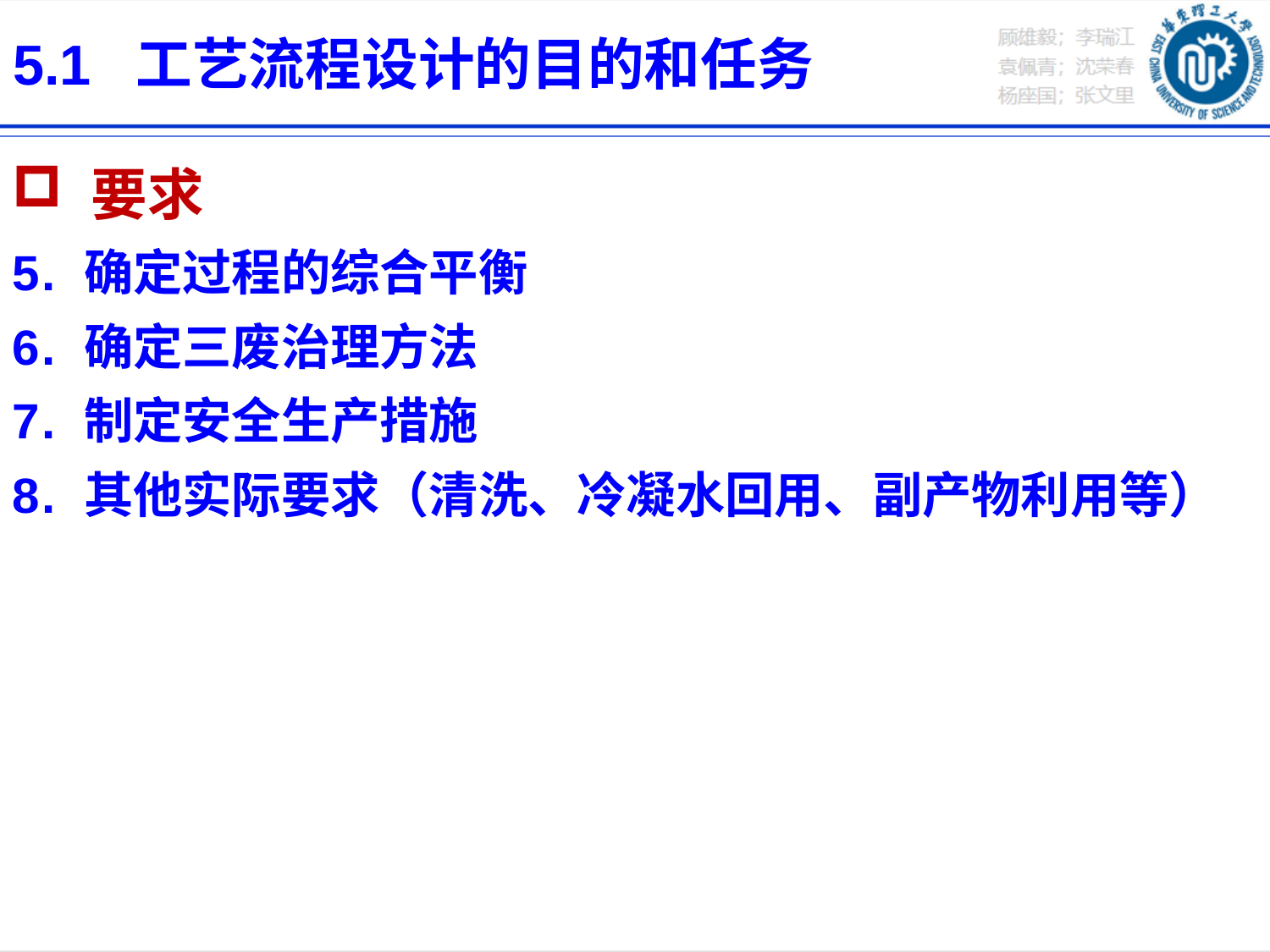

5.1  工艺流程设计的目的和任务
 要求
确定过程的综合平衡
确定三废治理方法
制定安全生产措施
其他实际要求（清洗、冷凝水回用、副产物利用等）